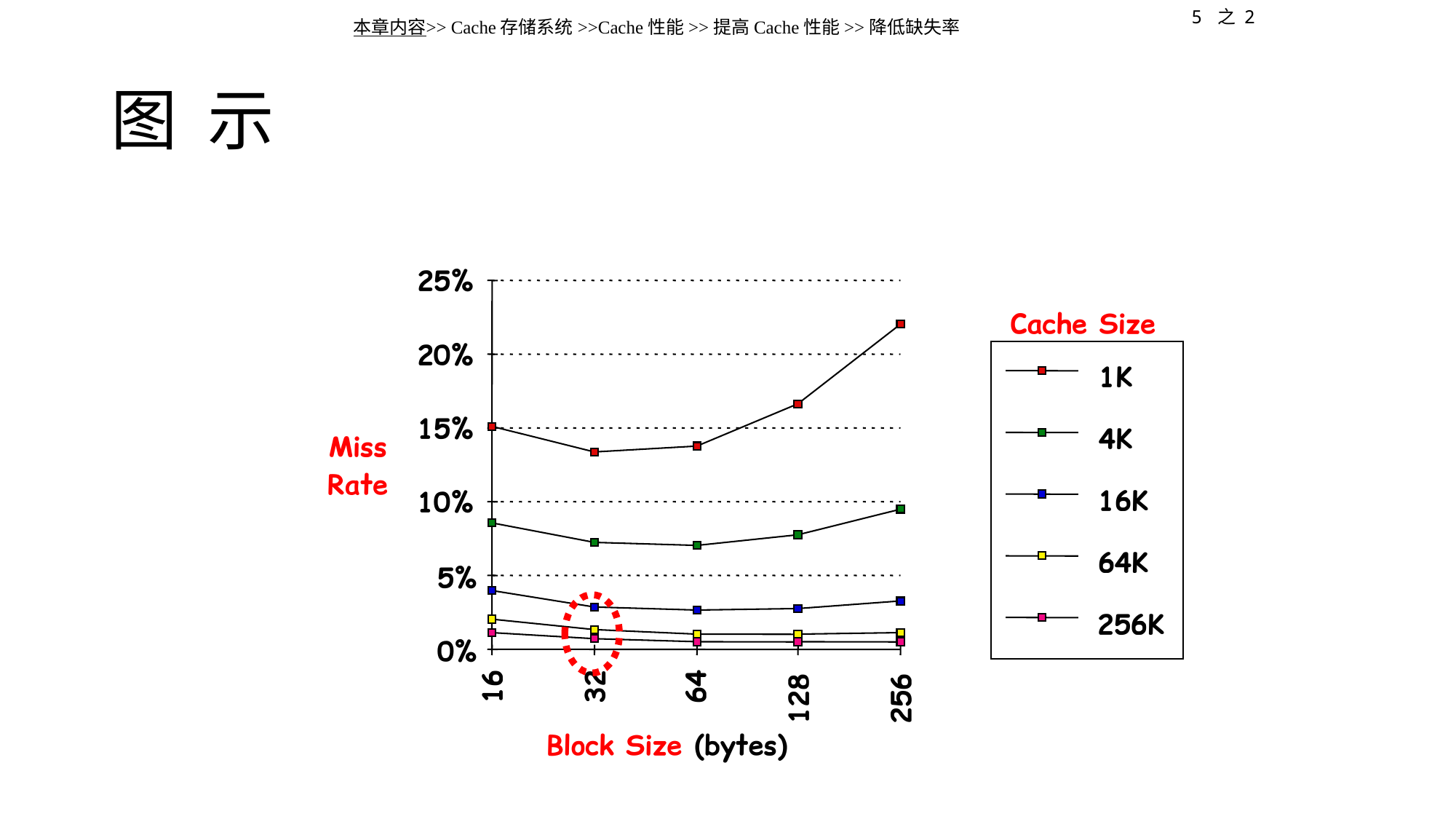

5 之 2
本章内容>> Cache存储系统>>Cache性能>>提高Cache性能>>降低缺失率
# 图  示
25%

20%

15%

Miss

Rate
10%

5%

0%

16
32
64
128
256
Block Size (bytes)
Cache Size

1K

4K

16K

64K

256K